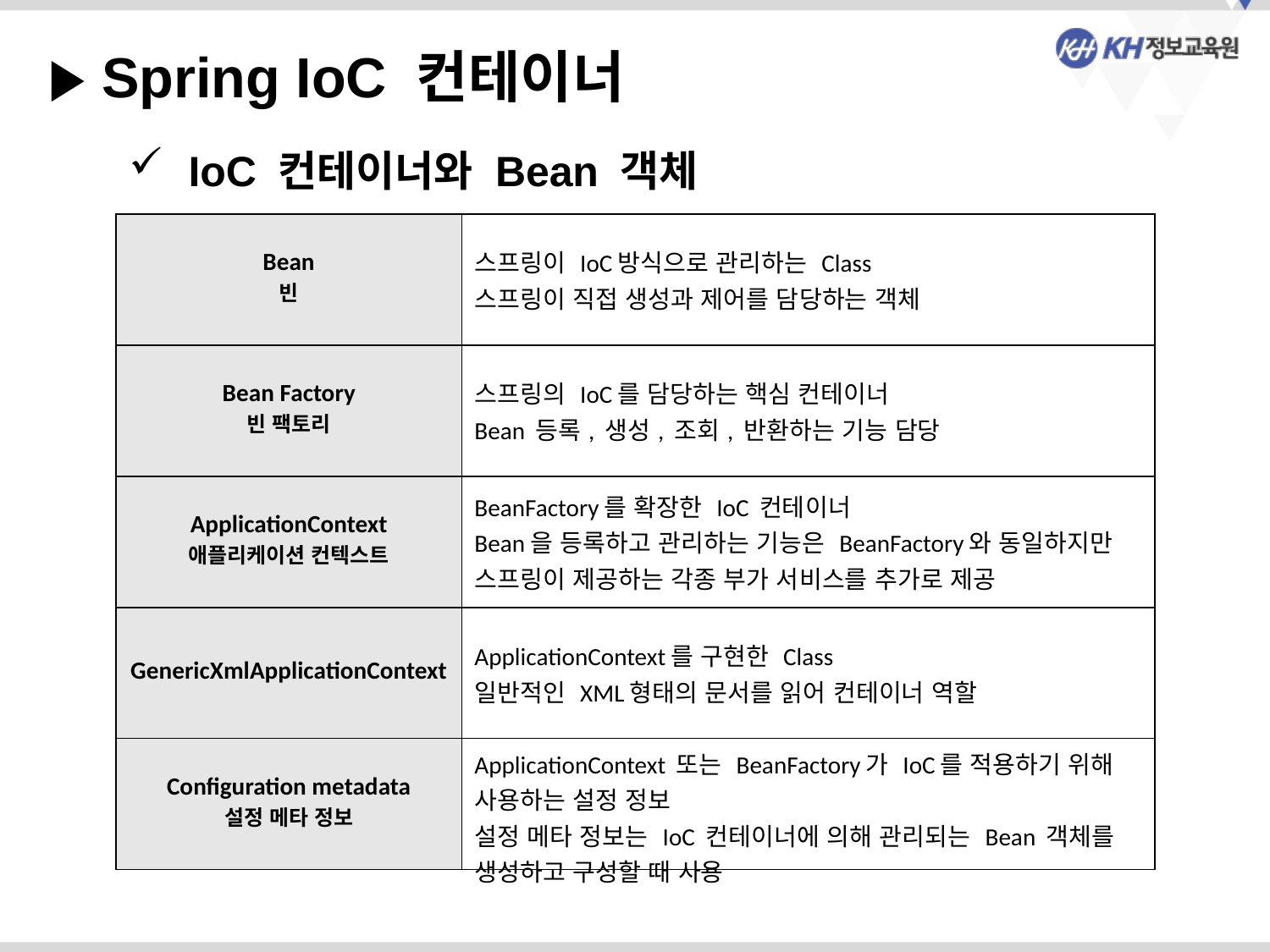

▶ Spring IoC 컨테이너
 IoC 컨테이너와 Bean 객체
| Bean 빈 | 스프링이 IoC방식으로 관리하는 Class 스프링이 직접 생성과 제어를 담당하는 객체 |
| --- | --- |
| Bean Factory 빈 팩토리 | 스프링의 IoC를 담당하는 핵심 컨테이너 Bean 등록, 생성, 조회, 반환하는 기능 담당 |
| ApplicationContext 애플리케이션 컨텍스트 | BeanFactory를 확장한 IoC 컨테이너 Bean을 등록하고 관리하는 기능은 BeanFactory와 동일하지만 스프링이 제공하는 각종 부가 서비스를 추가로 제공 |
| GenericXmlApplicationContext | ApplicationContext를 구현한 Class 일반적인 XML형태의 문서를 읽어 컨테이너 역할 |
| Configuration metadata 설정 메타 정보 | ApplicationContext 또는 BeanFactory가 IoC를 적용하기 위해 사용하는 설정 정보 설정 메타 정보는 IoC 컨테이너에 의해 관리되는 Bean 객체를 생성하고 구성할 때 사용 |